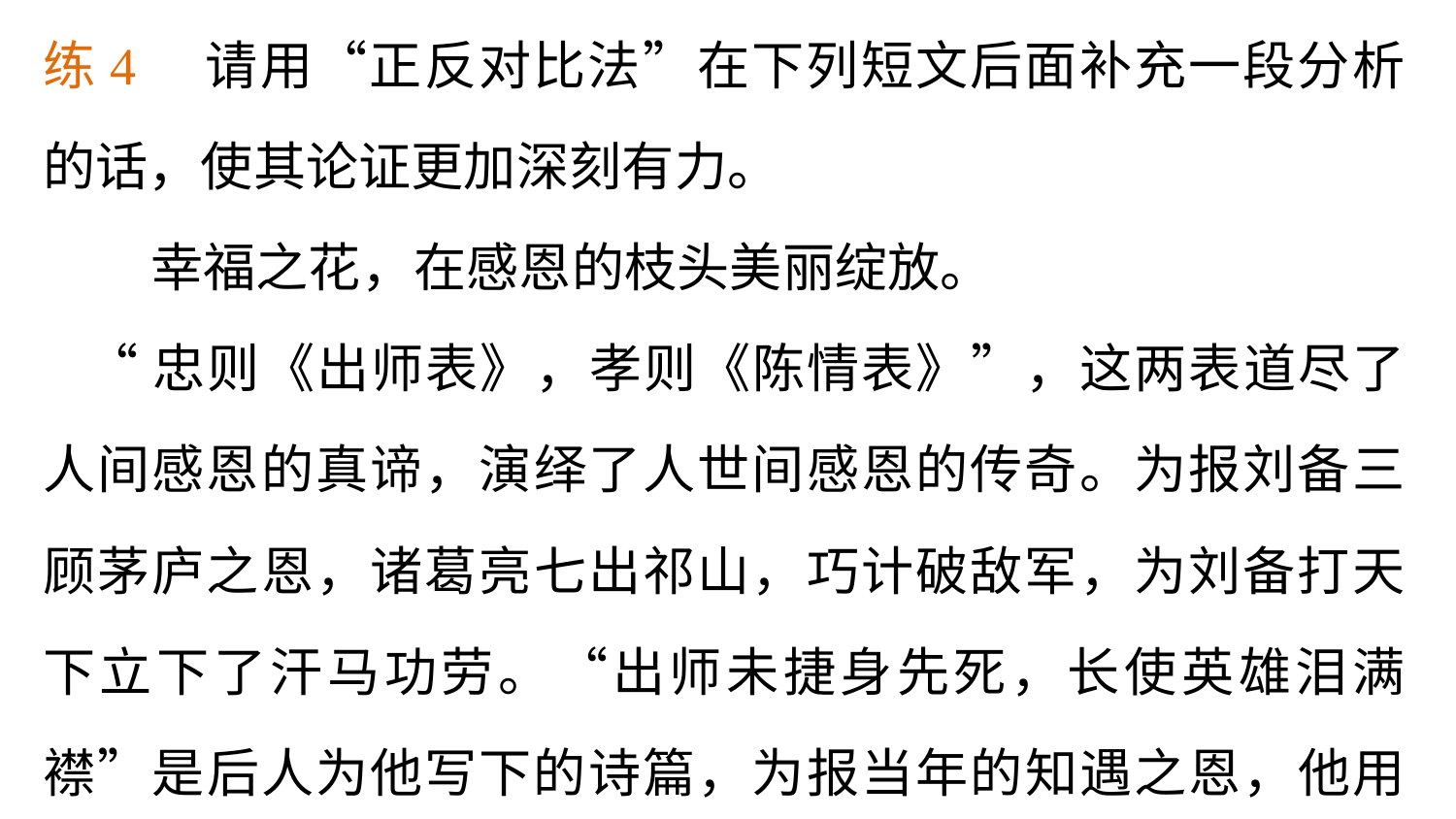

练4　请用“正反对比法”在下列短文后面补充一段分析的话，使其论证更加深刻有力。
        幸福之花，在感恩的枝头美丽绽放。
   “忠则《出师表》，孝则《陈情表》”，这两表道尽了人间感恩的真谛，演绎了人世间感恩的传奇。为报刘备三顾茅庐之恩，诸葛亮七出祁山，巧计破敌军，为刘备打天下立下了汗马功劳。“出师未捷身先死，长使英雄泪满襟”是后人为他写下的诗篇，为报当年的知遇之恩，他用毕生